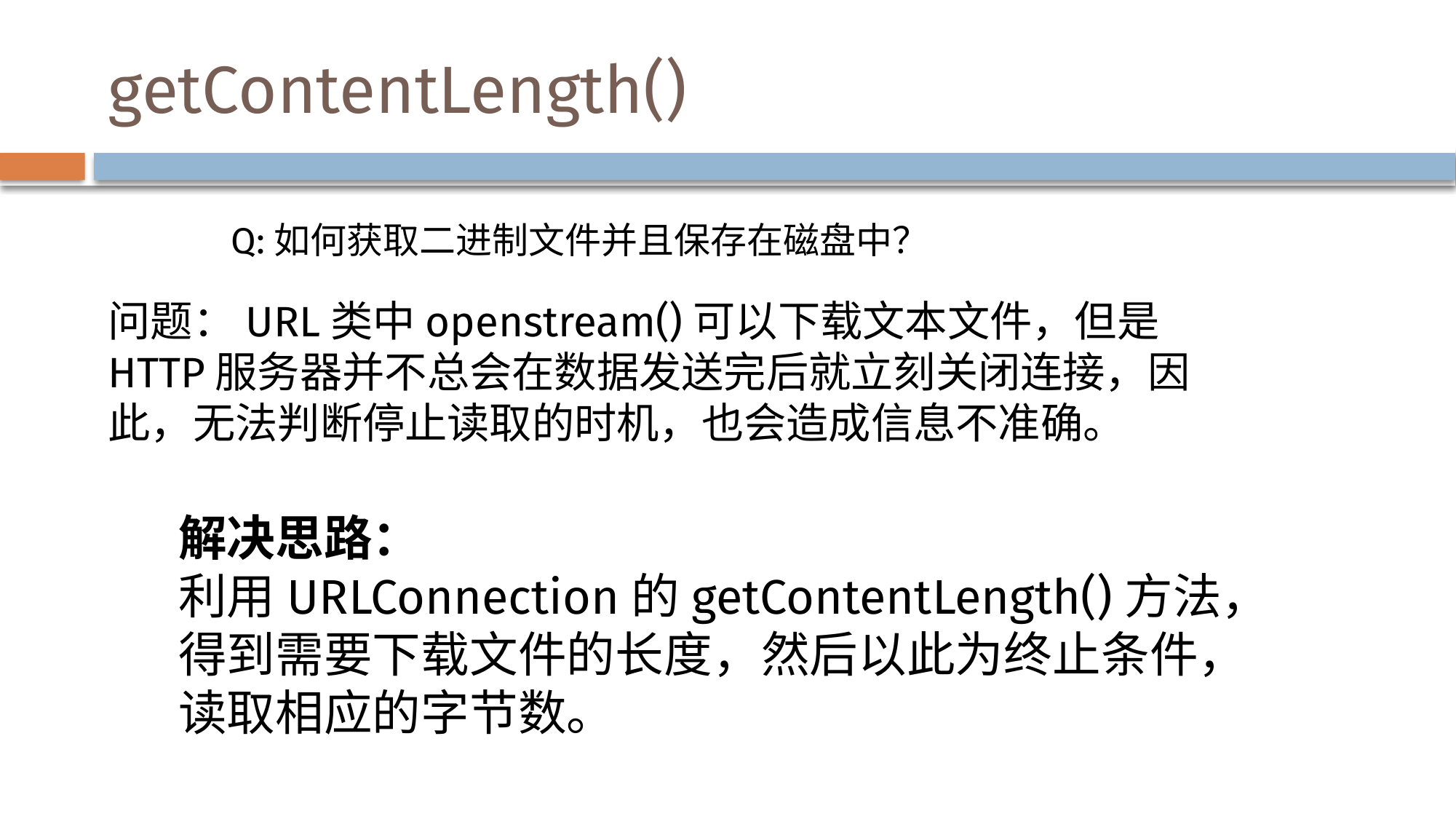

# getContentLength()
Q:如何获取二进制文件并且保存在磁盘中？
问题：URL类中openstream()可以下载文本文件，但是HTTP服务器并不总会在数据发送完后就立刻关闭连接，因此，无法判断停止读取的时机，也会造成信息不准确。
解决思路：
利用URLConnection的getContentLength()方法，得到需要下载文件的长度，然后以此为终止条件，读取相应的字节数。